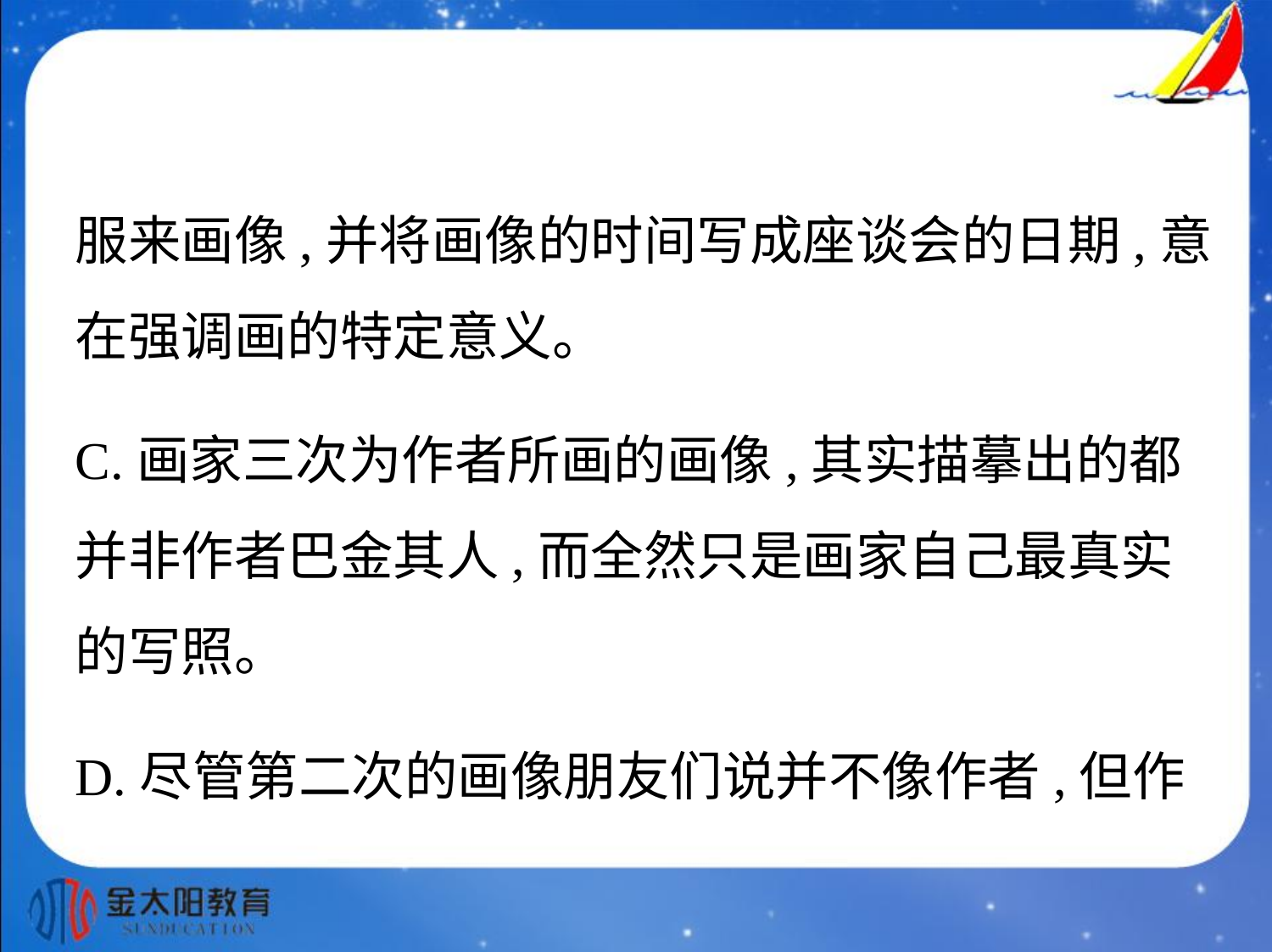

服来画像,并将画像的时间写成座谈会的日期,意
在强调画的特定意义。
C.画家三次为作者所画的画像,其实描摹出的都
并非作者巴金其人,而全然只是画家自己最真实
的写照。
D.尽管第二次的画像朋友们说并不像作者,但作